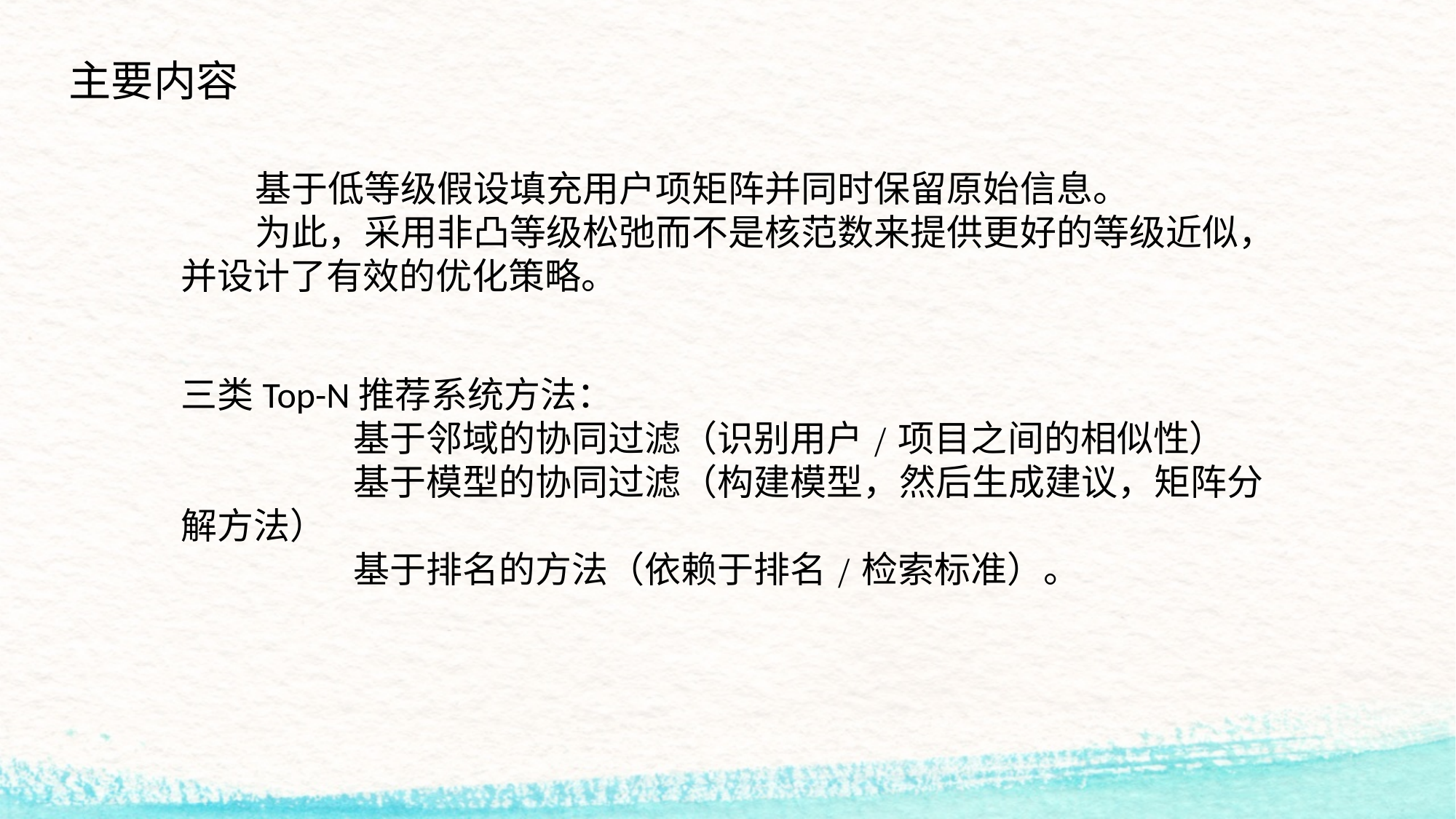

主要内容
        基于低等级假设填充用户项矩阵并同时保留原始信息。
        为此，采用非凸等级松弛而不是核范数来提供更好的等级近似，并设计了有效的优化策略。
三类Top-N推荐系统方法：
                    基于邻域的协同过滤（识别用户/项目之间的相似性）
                    基于模型的协同过滤（构建模型，然后生成建议，矩阵分解方法）
                    基于排名的方法（依赖于排名/检索标准）。